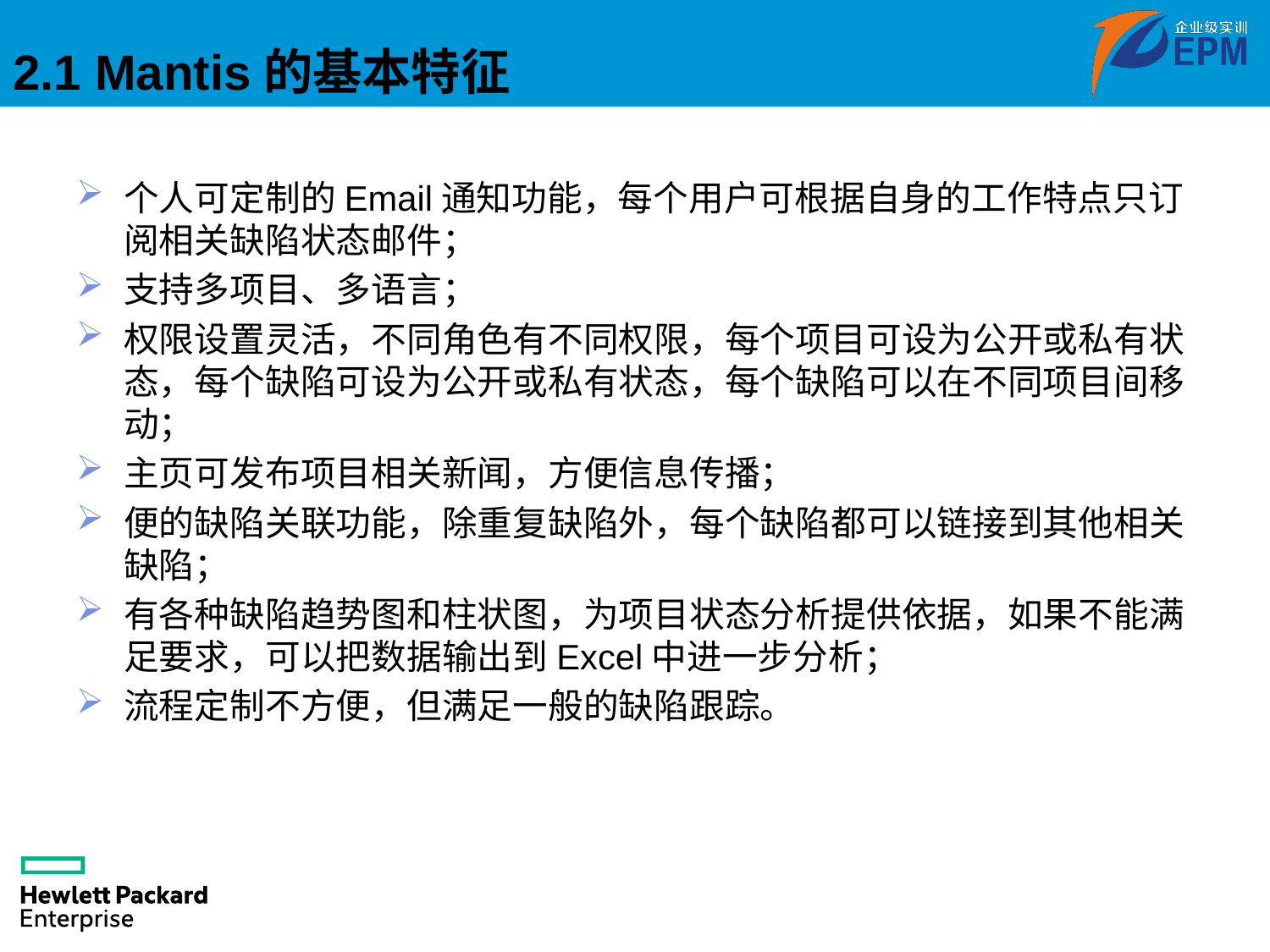

# 2.1 Mantis的基本特征
个人可定制的Email通知功能，每个用户可根据自身的工作特点只订阅相关缺陷状态邮件；
支持多项目、多语言；
权限设置灵活，不同角色有不同权限，每个项目可设为公开或私有状态，每个缺陷可设为公开或私有状态，每个缺陷可以在不同项目间移动；
主页可发布项目相关新闻，方便信息传播；
便的缺陷关联功能，除重复缺陷外，每个缺陷都可以链接到其他相关缺陷；
有各种缺陷趋势图和柱状图，为项目状态分析提供依据，如果不能满足要求，可以把数据输出到Excel中进一步分析；
流程定制不方便，但满足一般的缺陷跟踪。